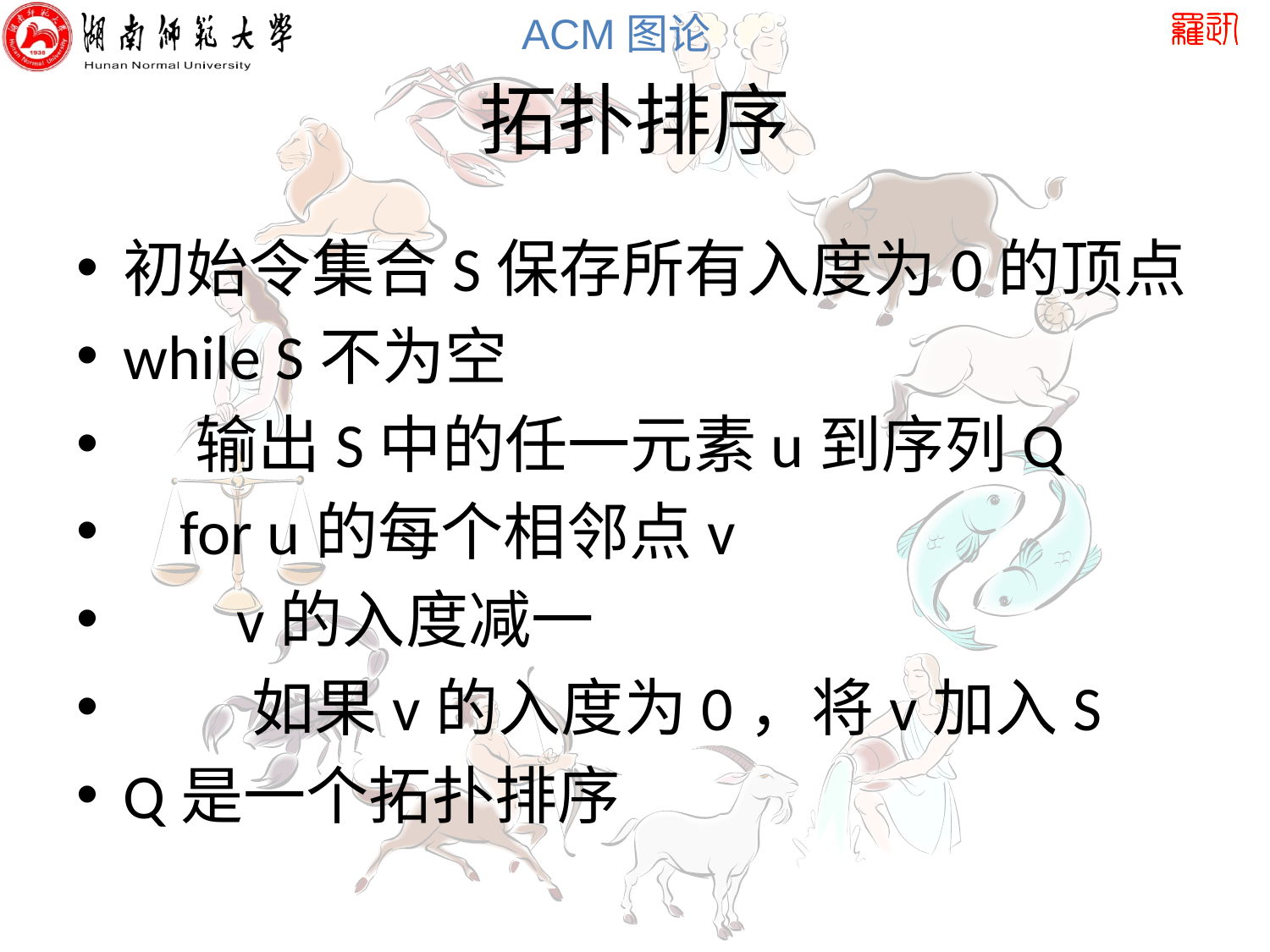

# 拓扑排序
初始令集合S保存所有入度为0的顶点
while S不为空
    输出S中的任一元素u到序列Q
    for u的每个相邻点v
        v的入度减一
        如果v的入度为0，将v加入S
Q是一个拓扑排序